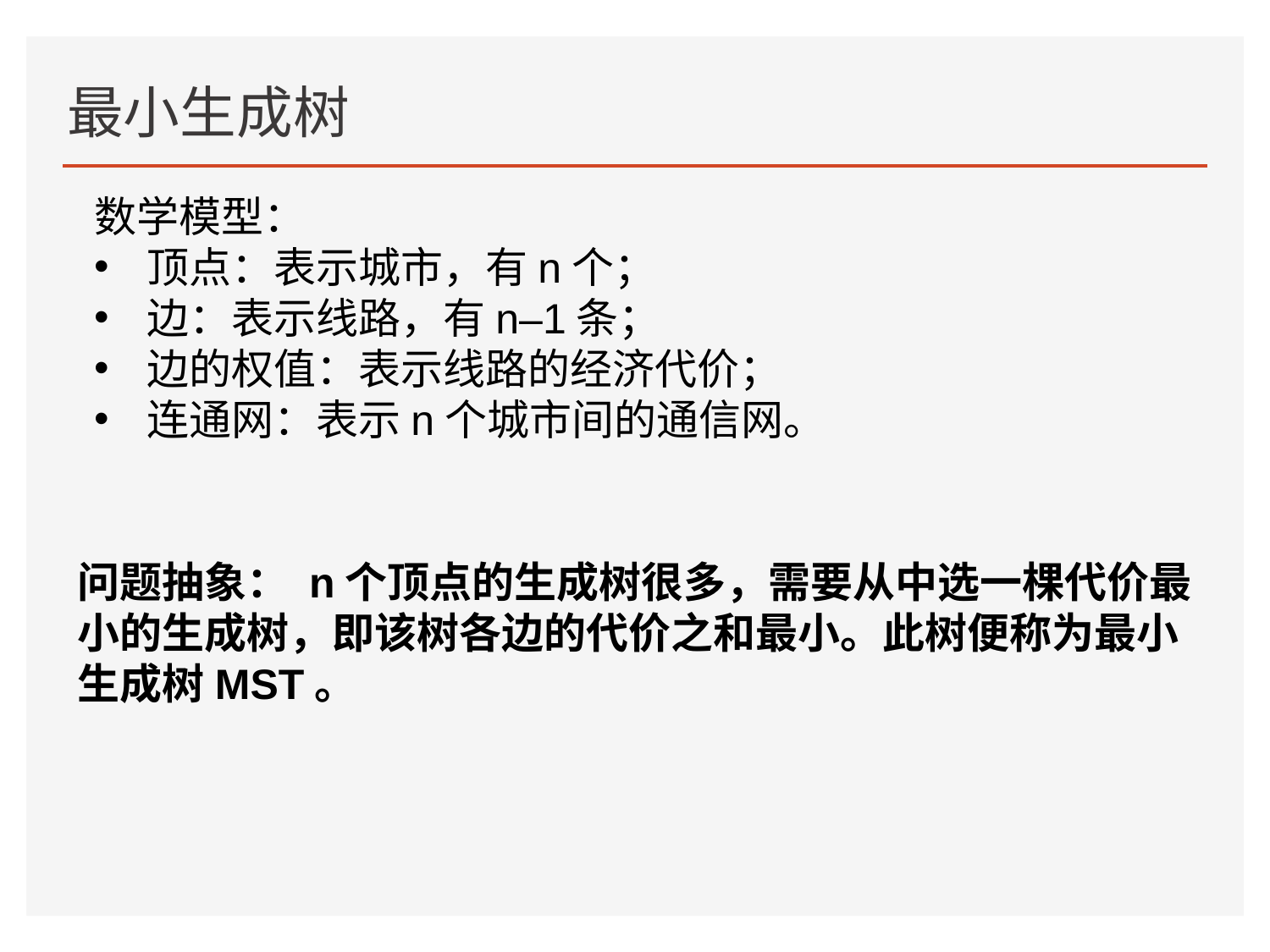

# 最小生成树
数学模型：
顶点：表示城市，有n个；
边：表示线路，有n–1条；
边的权值：表示线路的经济代价；
连通网：表示n个城市间的通信网。
问题抽象： n个顶点的生成树很多，需要从中选一棵代价最小的生成树，即该树各边的代价之和最小。此树便称为最小生成树MST。